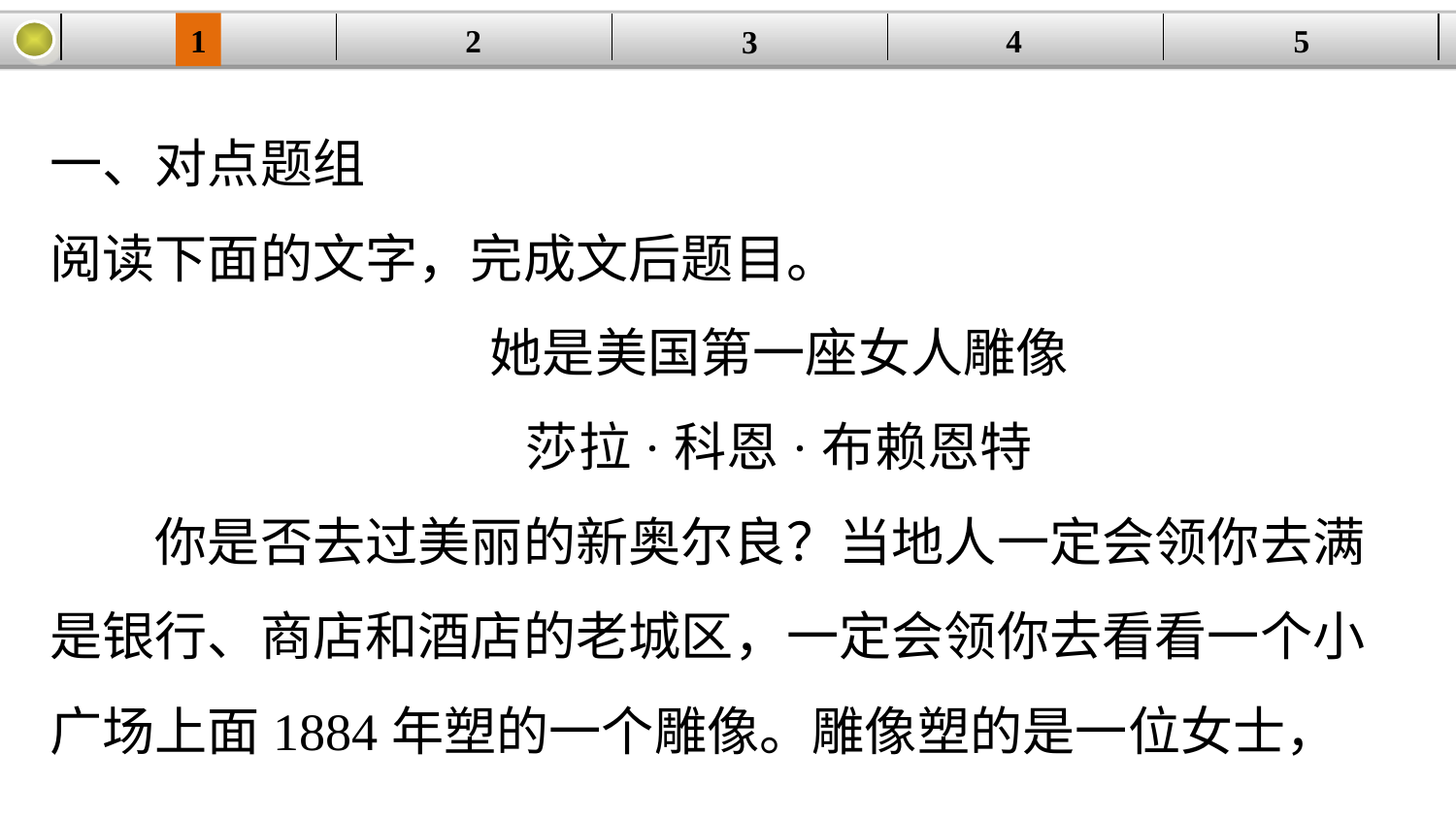

1
2
4
5
|  |  |  |  |  |
| --- | --- | --- | --- | --- |
3

一、对点题组
阅读下面的文字，完成文后题目。
她是美国第一座女人雕像
莎拉·科恩·布赖恩特
你是否去过美丽的新奥尔良？当地人一定会领你去满是银行、商店和酒店的老城区，一定会领你去看看一个小广场上面1884年塑的一个雕像。雕像塑的是一位女士，